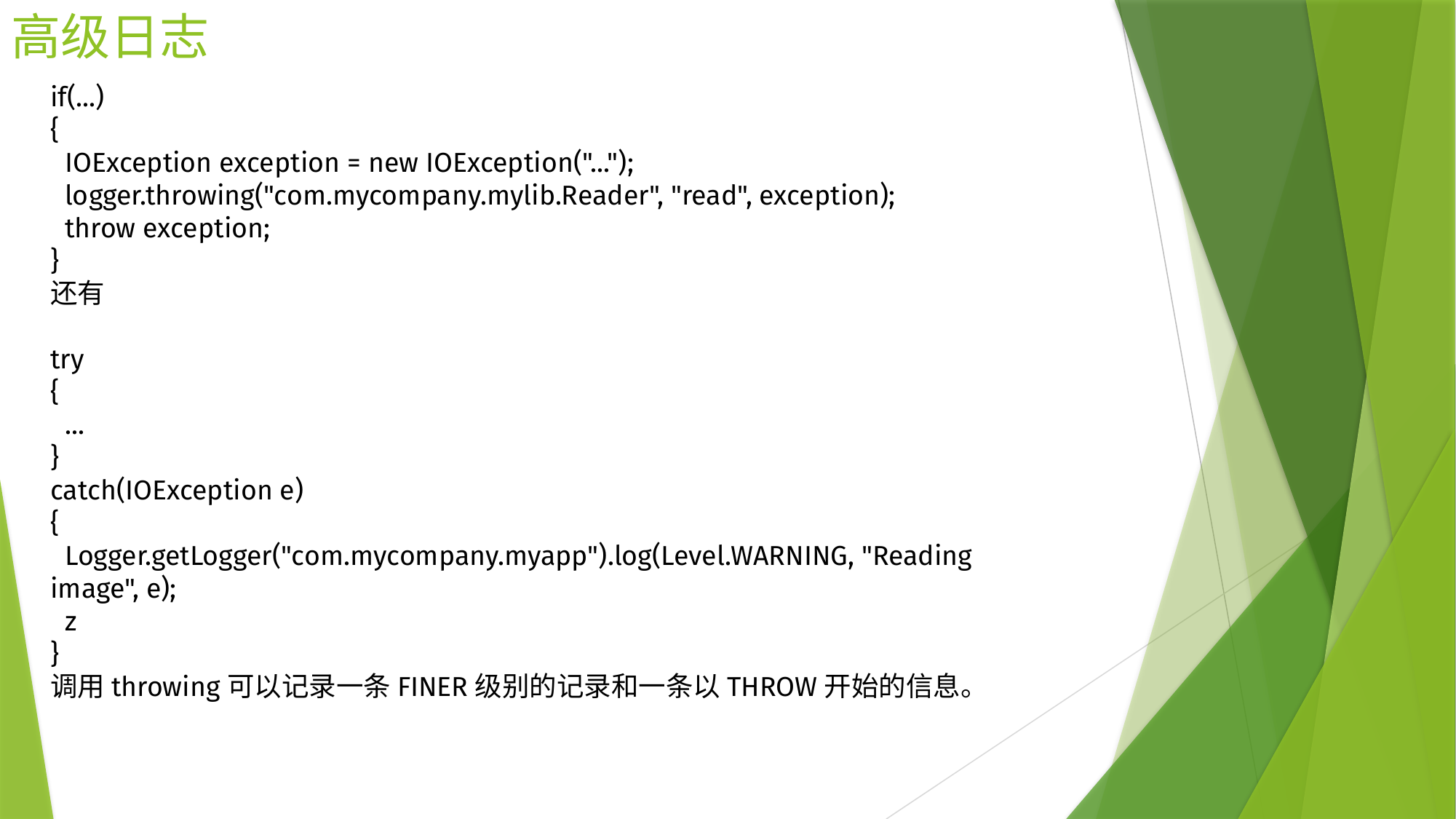

# 高级日志
if(...)
{
  IOException exception = new IOException("...");
  logger.throwing("com.mycompany.mylib.Reader", "read", exception);
  throw exception;
}
还有

try
{
  ...
}
catch(IOException e)
{
  Logger.getLogger("com.mycompany.myapp").log(Level.WARNING, "Reading image", e);
  z
}
调用throwing可以记录一条FINER级别的记录和一条以THROW开始的信息。